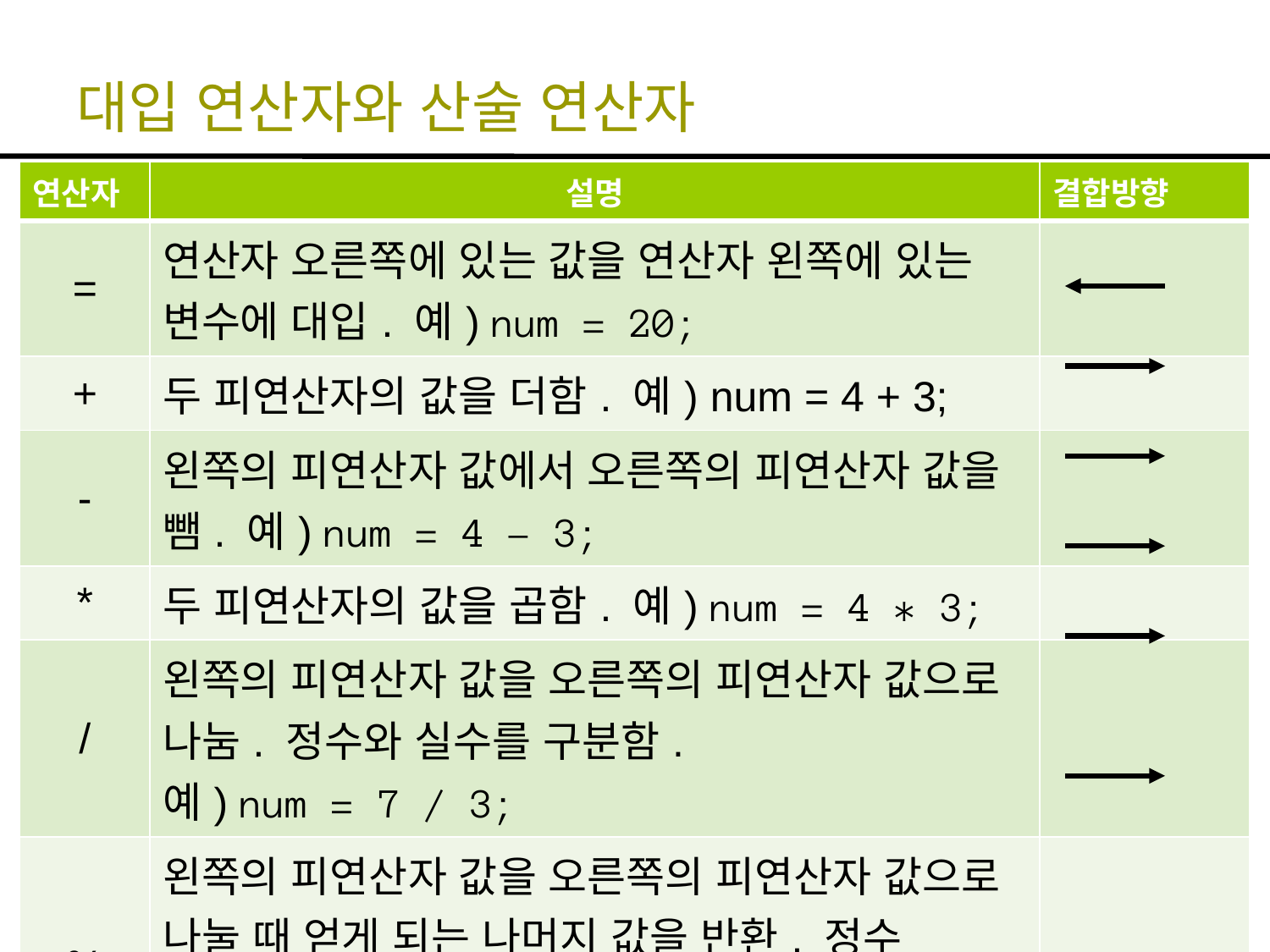

# 대입 연산자와 산술 연산자
| 연산자 | 설명 | 결합방향 |
| --- | --- | --- |
| = | 연산자 오른쪽에 있는 값을 연산자 왼쪽에 있는 변수에 대입. 예) num = 20; |  |
| + | 두 피연산자의 값을 더함. 예) num = 4 + 3; |  |
| - | 왼쪽의 피연산자 값에서 오른쪽의 피연산자 값을 뺌. 예) num = 4 – 3; |  |
| \* | 두 피연산자의 값을 곱함. 예) num = 4 \* 3; |  |
| / | 왼쪽의 피연산자 값을 오른쪽의 피연산자 값으로 나눔. 정수와 실수를 구분함. 예) num = 7 / 3; |  |
| % | 왼쪽의 피연산자 값을 오른쪽의 피연산자 값으로 나눌 때 얻게 되는 나머지 값을 반환. 정수 연산에서만 사용됨 예) num = 7 % 3; |  |